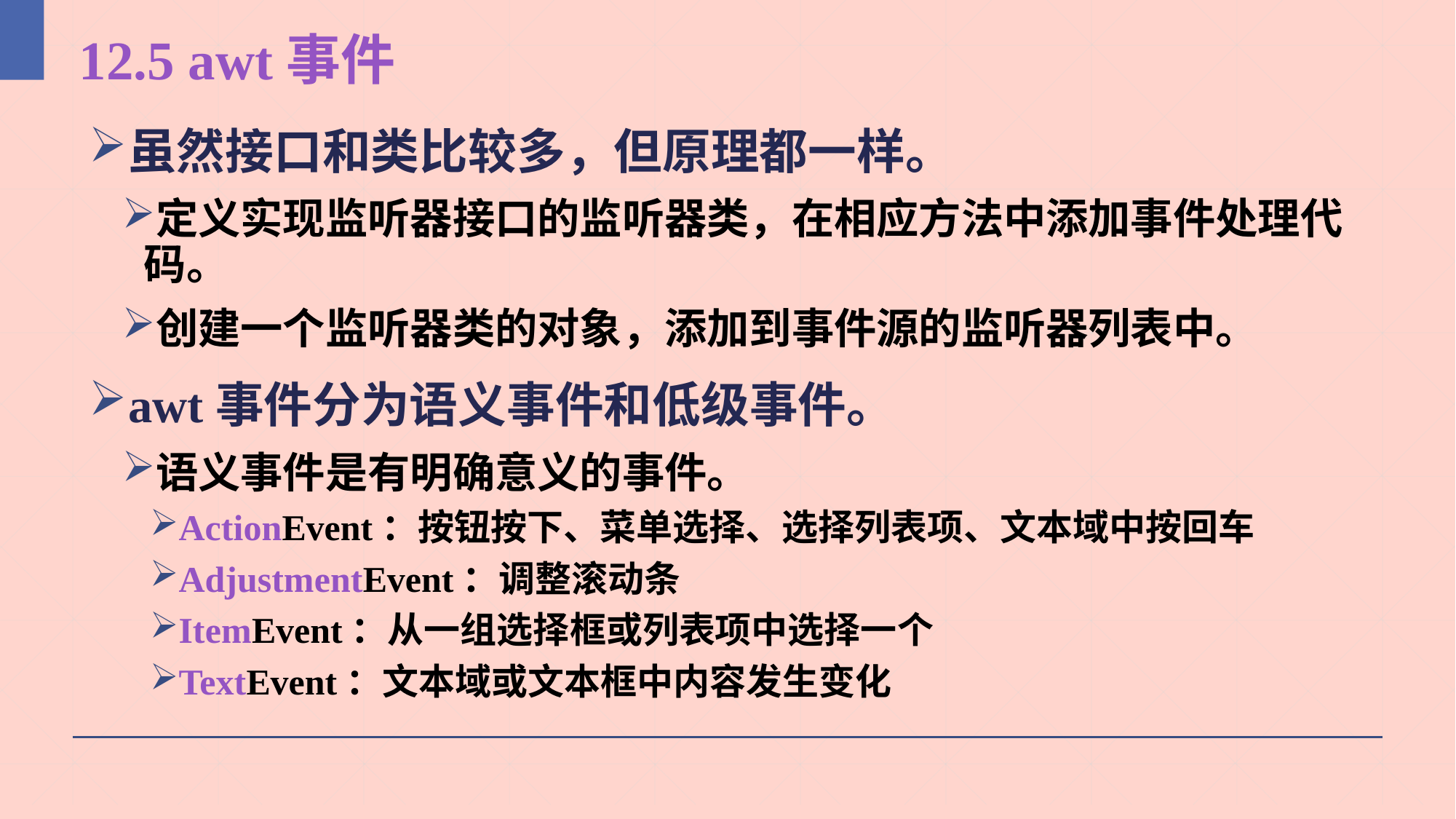

15
# 12.5 awt事件
虽然接口和类比较多，但原理都一样。
定义实现监听器接口的监听器类，在相应方法中添加事件处理代码。
创建一个监听器类的对象，添加到事件源的监听器列表中。
awt事件分为语义事件和低级事件。
语义事件是有明确意义的事件。
ActionEvent：按钮按下、菜单选择、选择列表项、文本域中按回车
AdjustmentEvent：调整滚动条
ItemEvent：从一组选择框或列表项中选择一个
TextEvent：文本域或文本框中内容发生变化